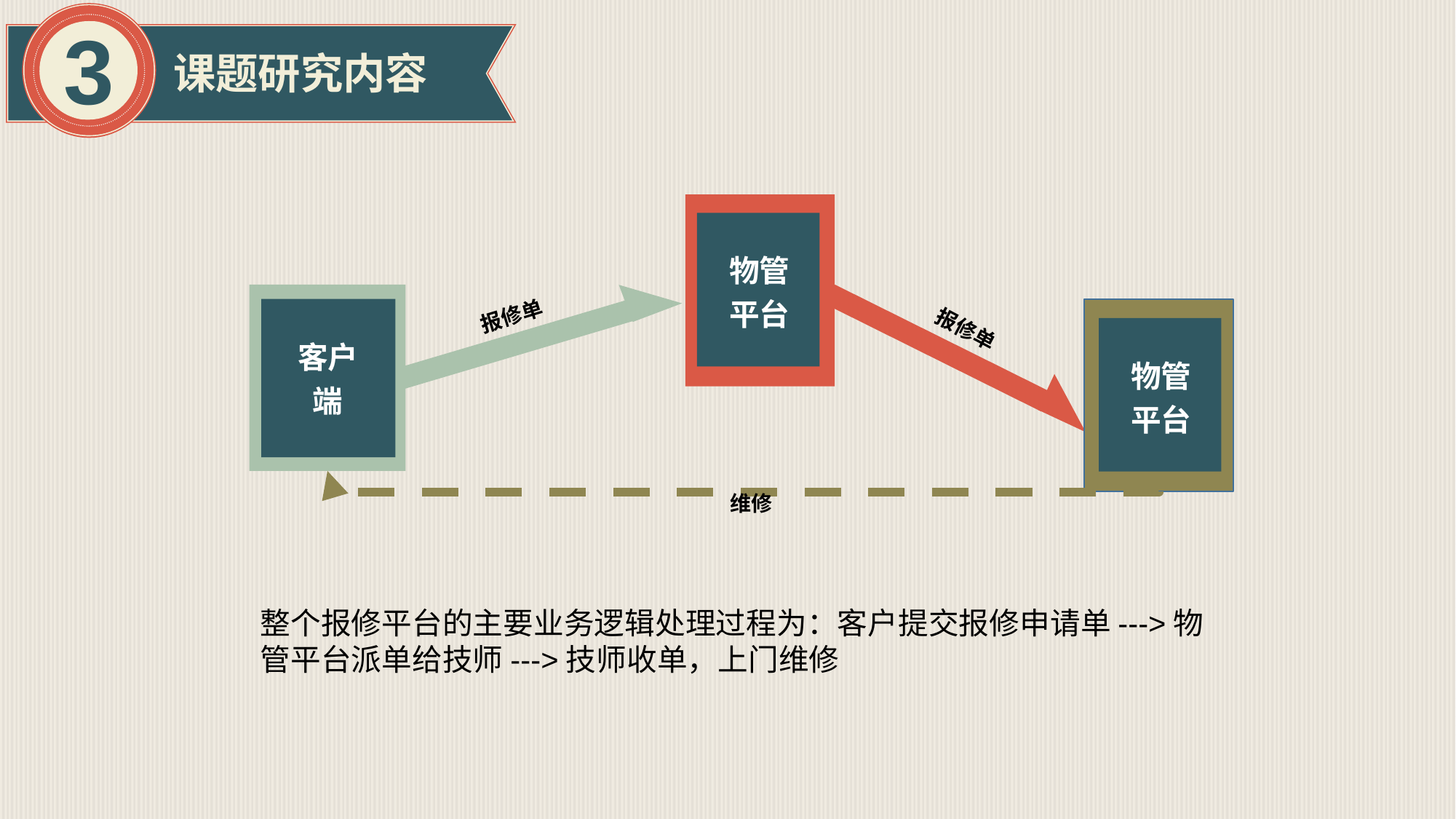

3

课题研究内容

物管平台

报修单

报修单

客户端

物管平台

维修
整个报修平台的主要业务逻辑处理过程为：客户提交报修申请单--->物管平台派单给技师--->技师收单，上门维修